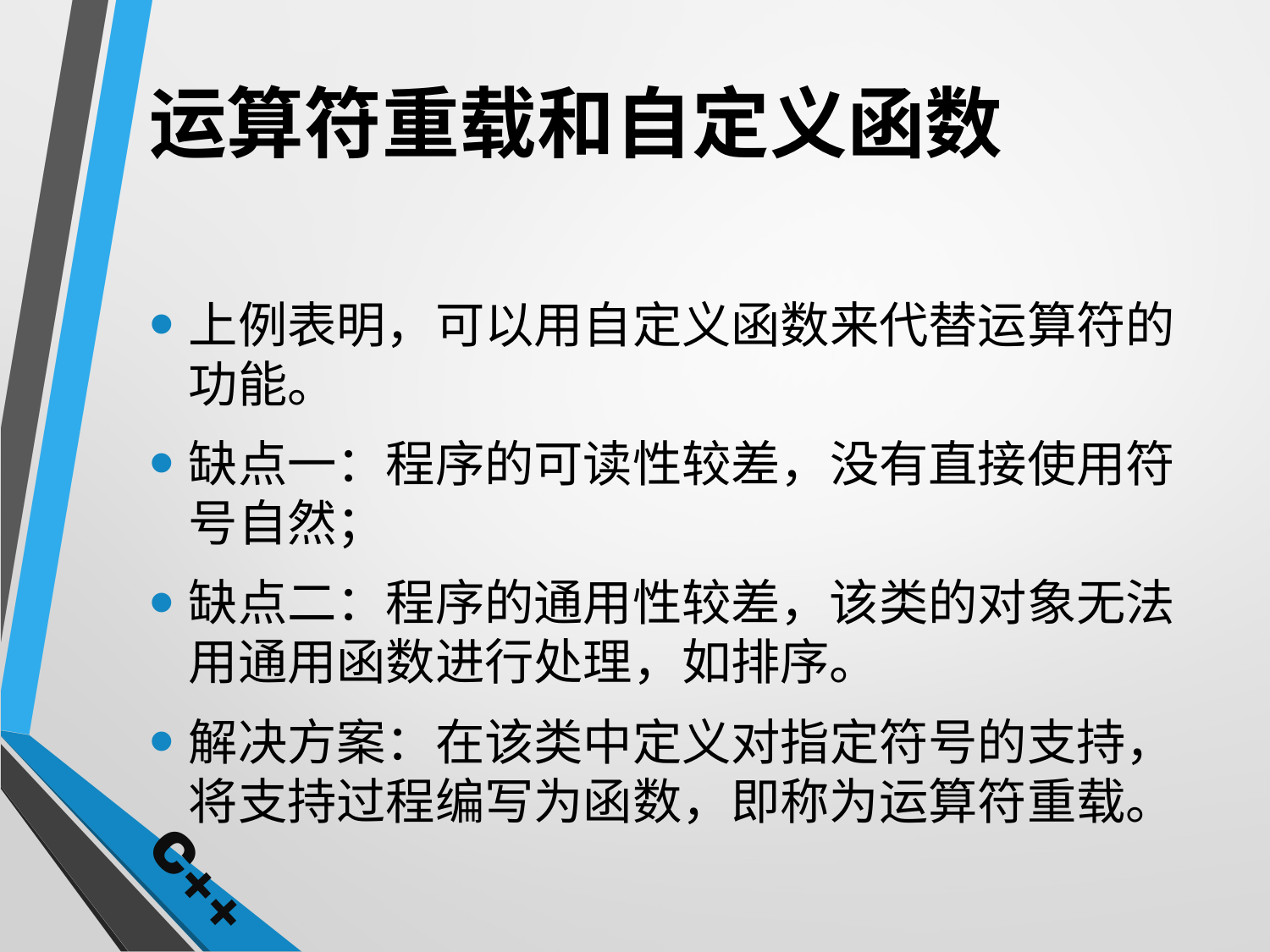

# 运算符重载和自定义函数
上例表明，可以用自定义函数来代替运算符的功能。
缺点一：程序的可读性较差，没有直接使用符号自然；
缺点二：程序的通用性较差，该类的对象无法用通用函数进行处理，如排序。
解决方案：在该类中定义对指定符号的支持，将支持过程编写为函数，即称为运算符重载。